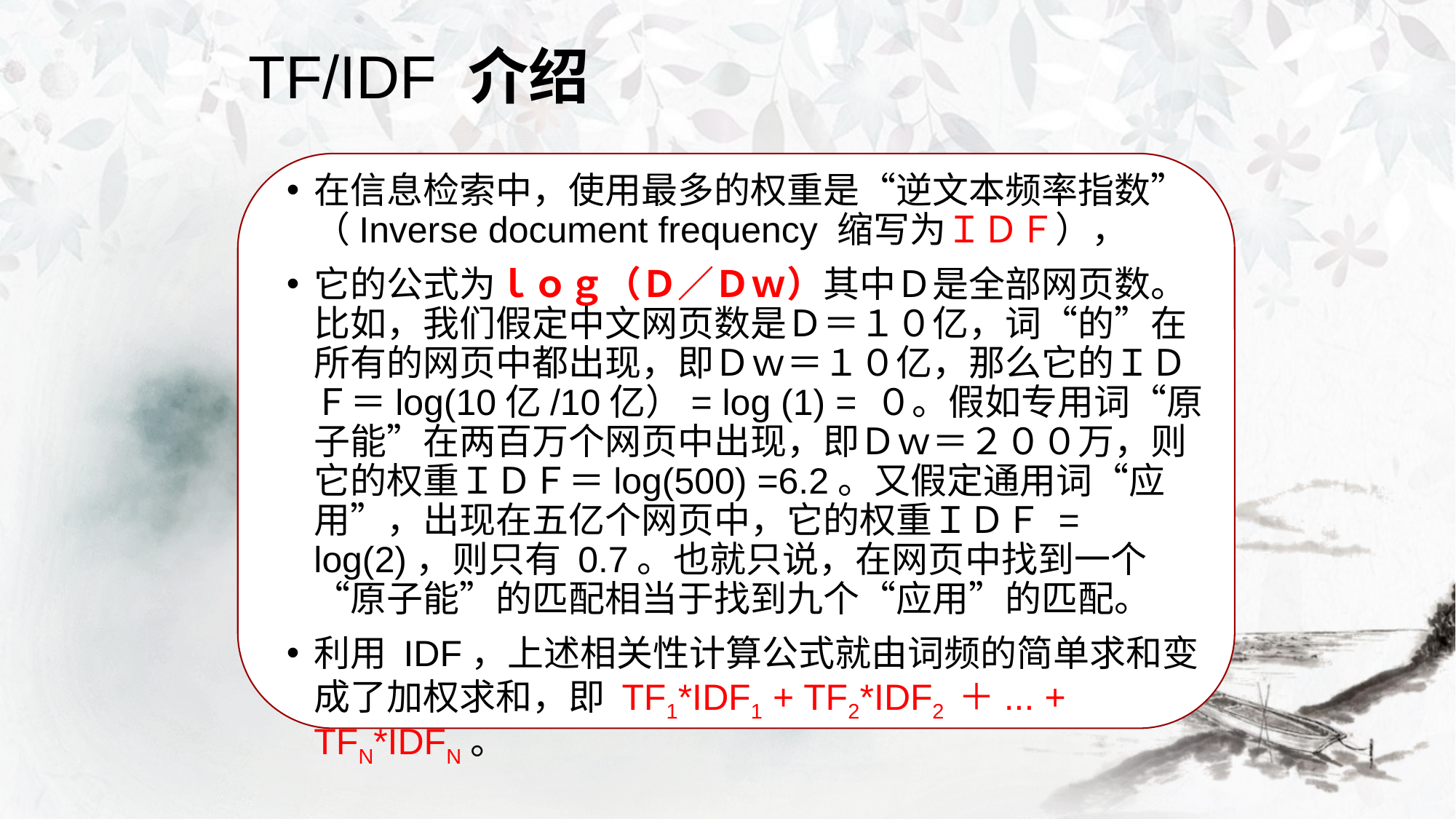

# TF/IDF 介绍

在信息检索中，使用最多的权重是“逆文本频率指数” （Inverse document frequency 缩写为ＩＤＦ），
它的公式为ｌｏｇ（Ｄ／Ｄｗ）其中Ｄ是全部网页数。比如，我们假定中文网页数是Ｄ＝１０亿，词“的”在所有的网页中都出现，即Ｄｗ＝１０亿，那么它的ＩＤＦ＝log(10亿/10亿）= log (1) = ０。假如专用词“原子能”在两百万个网页中出现，即Ｄｗ＝２００万，则它的权重ＩＤＦ＝log(500) =6.2。又假定通用词“应用”，出现在五亿个网页中，它的权重ＩＤＦ = log(2)，则只有 0.7。也就只说，在网页中找到一个“原子能”的匹配相当于找到九个“应用”的匹配。
利用 IDF，上述相关性计算公式就由词频的简单求和变成了加权求和，即 TF1*IDF1 + TF2*IDF2 ＋... + TFN*IDFN。